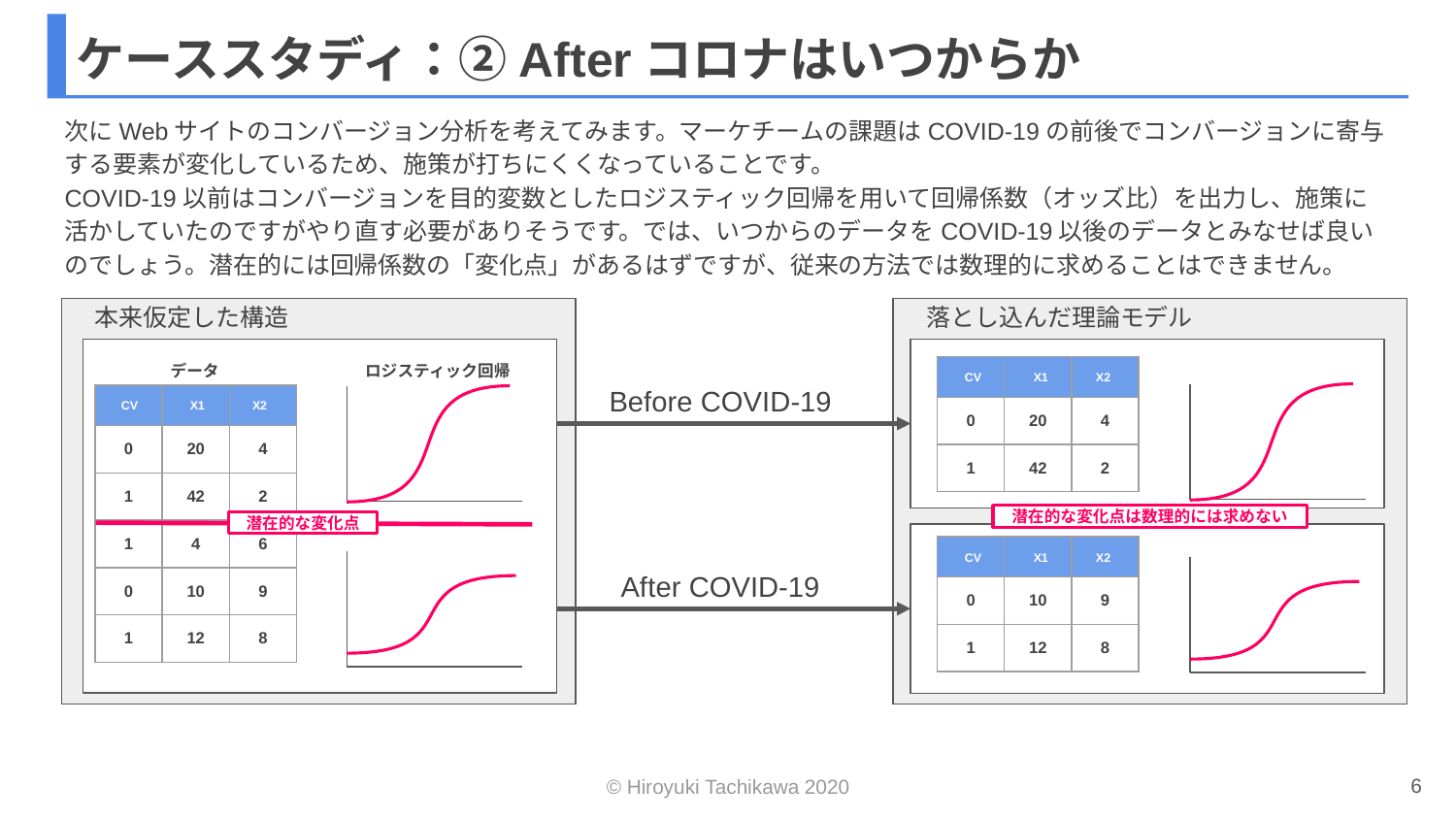

# ケーススタディ：②Afterコロナはいつからか
次にWebサイトのコンバージョン分析を考えてみます。マーケチームの課題はCOVID-19の前後でコンバージョンに寄与する要素が変化しているため、施策が打ちにくくなっていることです。
COVID-19以前はコンバージョンを目的変数としたロジスティック回帰を用いて回帰係数（オッズ比）を出力し、施策に活かしていたのですがやり直す必要がありそうです。では、いつからのデータをCOVID-19以後のデータとみなせば良いのでしょう。潜在的には回帰係数の「変化点」があるはずですが、従来の方法では数理的に求めることはできません。

本来仮定した構造
落とし込んだ理論モデル

|  |  |  |
| --- | --- | --- |
| 0 | 20 | 4 |
| 1 | 42 | 2 |
データ
ロジスティック回帰
CV
X1
X2
Before COVID-19
|  |  |  |
| --- | --- | --- |
| 0 | 20 | 4 |
| 1 | 42 | 2 |
| 1 | 4 | 6 |
| 0 | 10 | 9 |
| 1 | 12 | 8 |
CV
X1
X2
潜在的な変化点は数理的には求めない
潜在的な変化点

|  |  |  |
| --- | --- | --- |
| 0 | 10 | 9 |
| 1 | 12 | 8 |
CV
X1
X2
After COVID-19
6